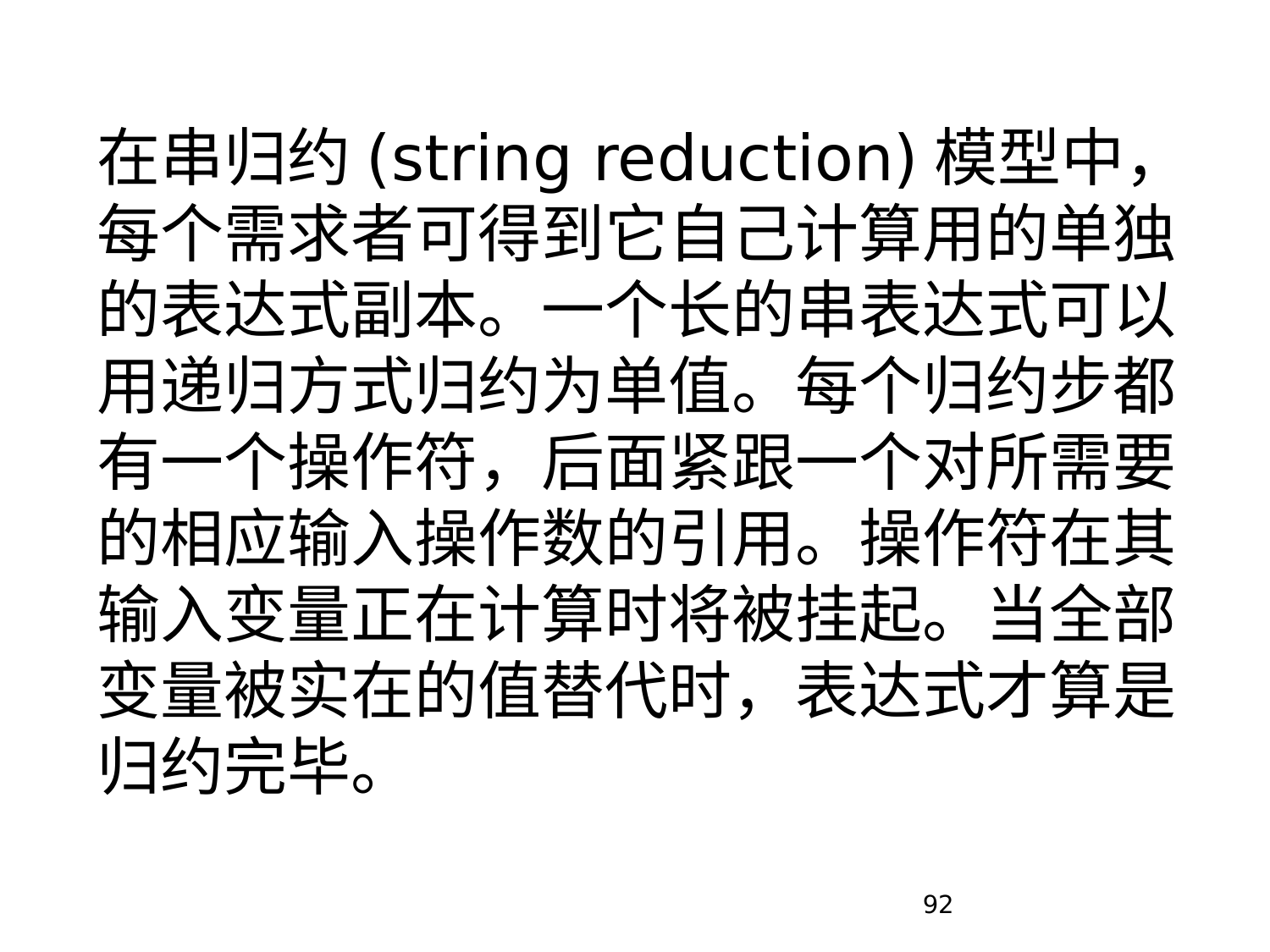

在串归约(string reduction)模型中，每个需求者可得到它自己计算用的单独的表达式副本。一个长的串表达式可以用递归方式归约为单值。每个归约步都有一个操作符，后面紧跟一个对所需要的相应输入操作数的引用。操作符在其输入变量正在计算时将被挂起。当全部变量被实在的值替代时，表达式才算是归约完毕。
92